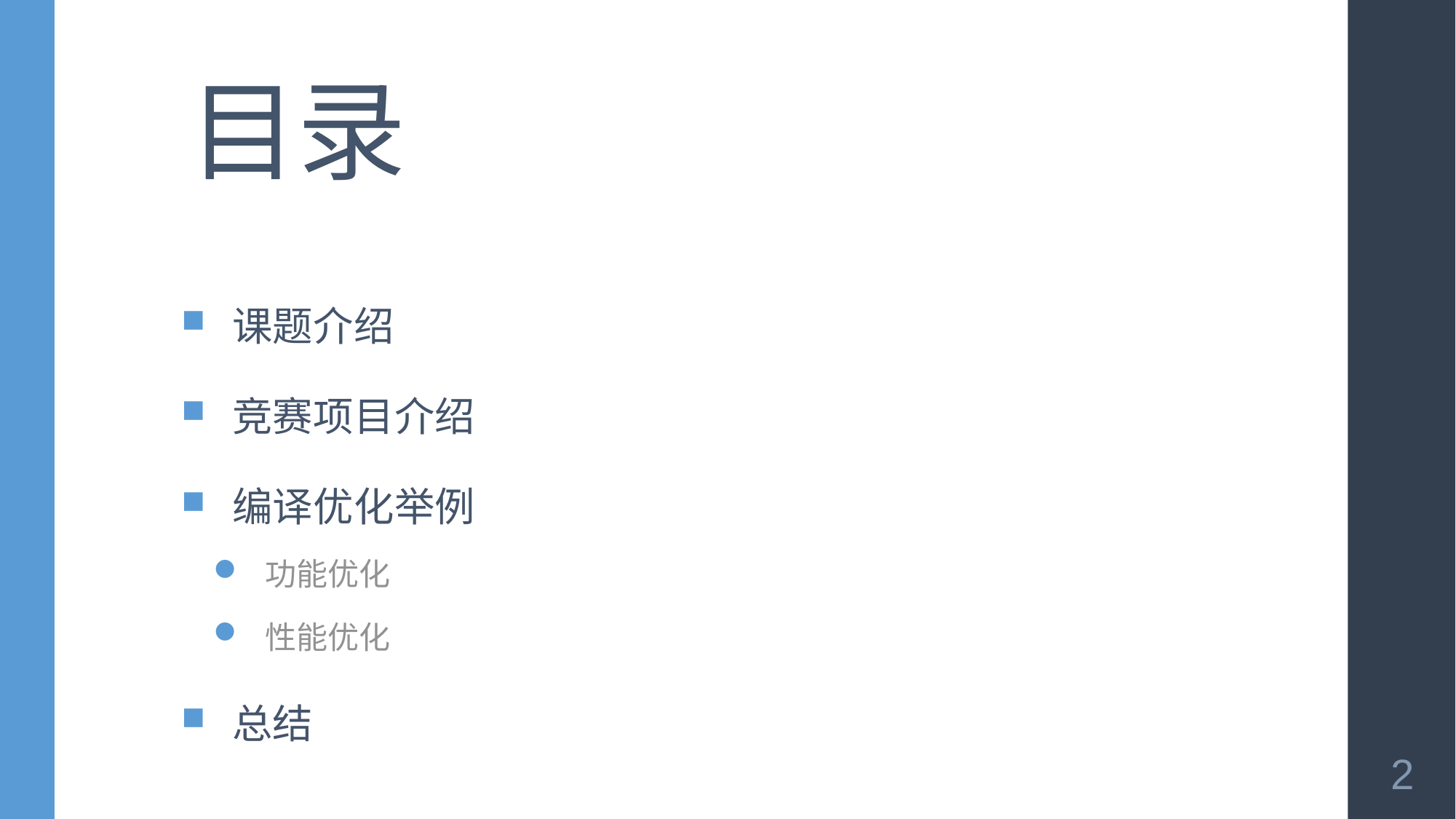

# 目录
课题介绍
竞赛项目介绍
编译优化举例
功能优化
性能优化
总结
2